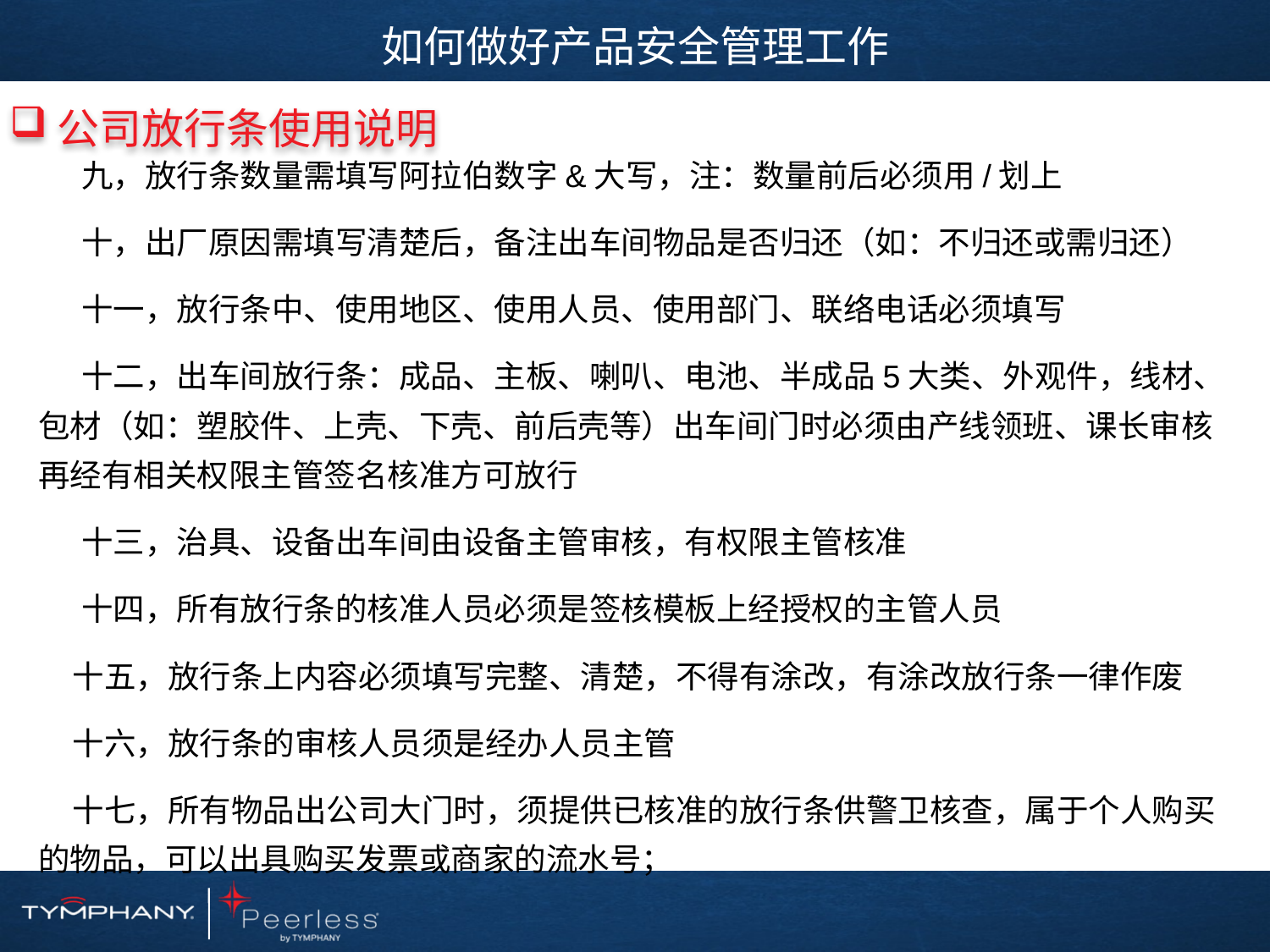

如何做好产品安全管理工作
公司放行条使用说明
    九，放行条数量需填写阿拉伯数字&大写，注：数量前后必须用/划上
    十，出厂原因需填写清楚后，备注出车间物品是否归还（如：不归还或需归还）
    十一，放行条中、使用地区、使用人员、使用部门、联络电话必须填写
    十二，出车间放行条：成品、主板、喇叭、电池、半成品5大类、外观件，线材、包材（如：塑胶件、上壳、下壳、前后壳等）出车间门时必须由产线领班、课长审核再经有相关权限主管签名核准方可放行
    十三，治具、设备出车间由设备主管审核，有权限主管核准
    十四，所有放行条的核准人员必须是签核模板上经授权的主管人员
   十五，放行条上内容必须填写完整、清楚，不得有涂改，有涂改放行条一律作废
   十六，放行条的审核人员须是经办人员主管
   十七，所有物品出公司大门时，须提供已核准的放行条供警卫核查，属于个人购买的物品，可以出具购买发票或商家的流水号；